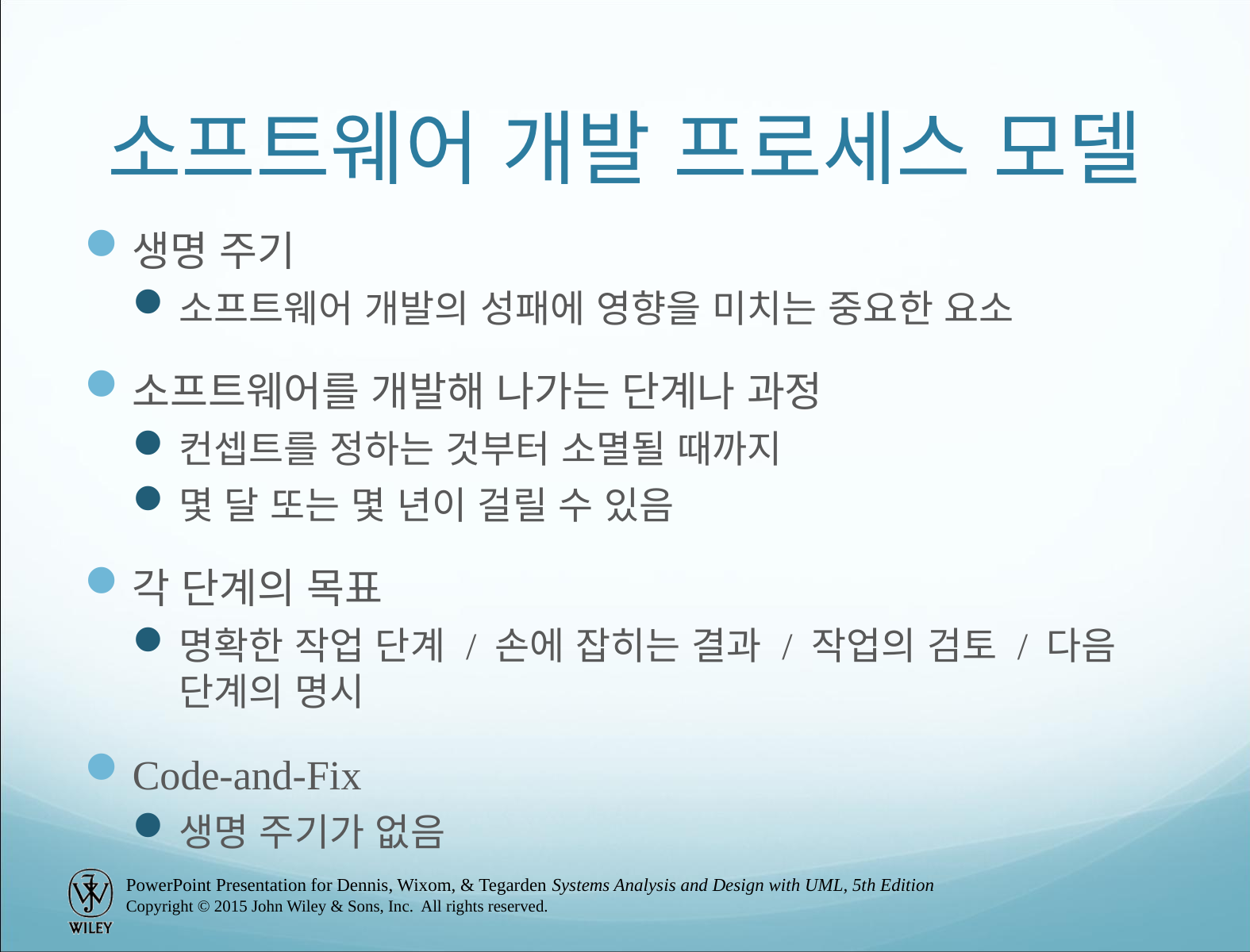

# 소프트웨어 개발 프로세스 모델
생명 주기
소프트웨어 개발의 성패에 영향을 미치는 중요한 요소
소프트웨어를 개발해 나가는 단계나 과정
컨셉트를 정하는 것부터 소멸될 때까지
몇 달 또는 몇 년이 걸릴 수 있음
각 단계의 목표
명확한 작업 단계 / 손에 잡히는 결과 / 작업의 검토 / 다음 단계의 명시
Code-and-Fix
생명 주기가 없음